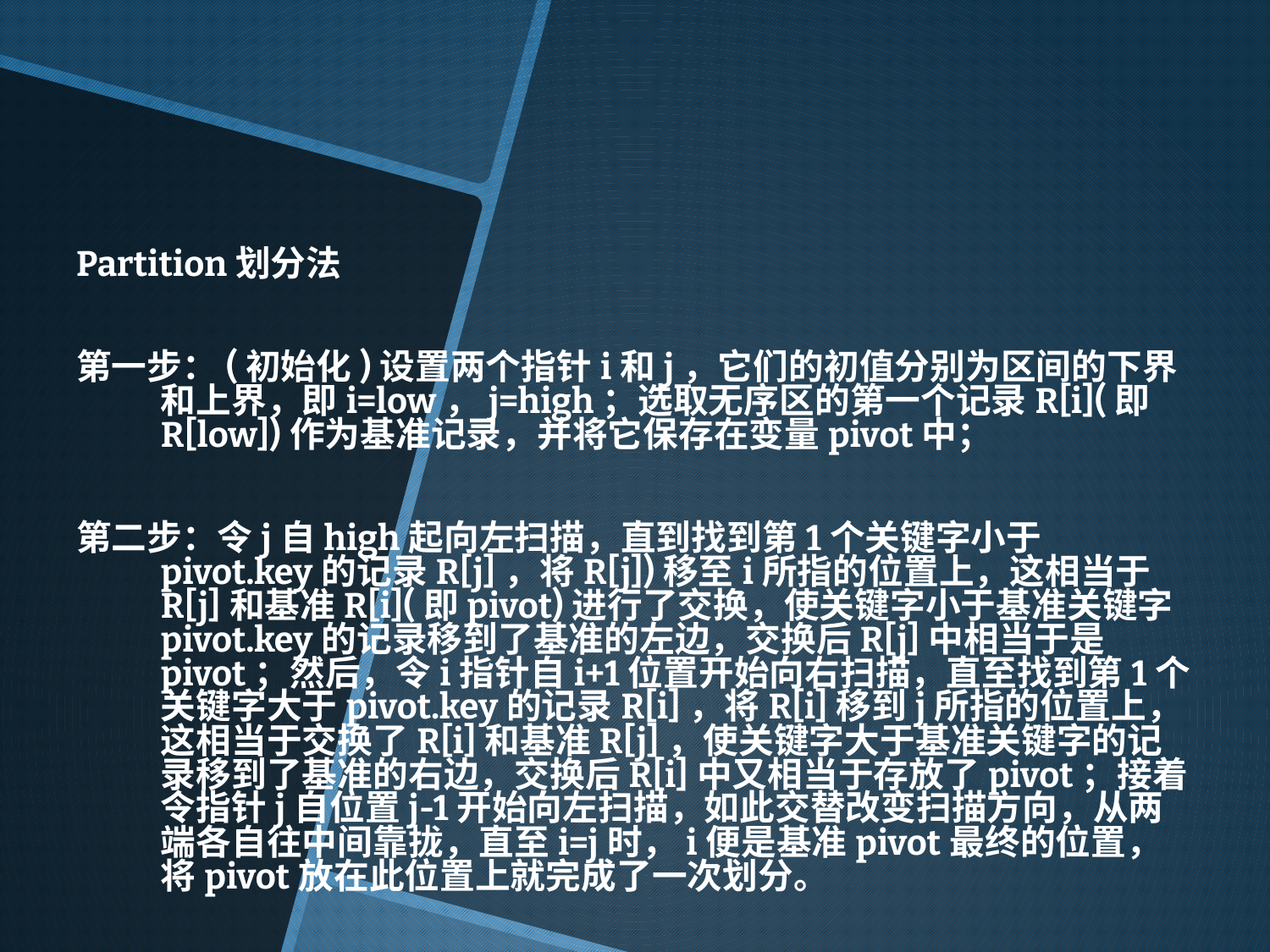

Partition划分法

第一步：(初始化)设置两个指针i和j，它们的初值分别为区间的下界和上界，即i=low，j=high；选取无序区的第一个记录R[i](即R[low])作为基准记录，并将它保存在变量pivot中；

第二步：令j自high起向左扫描，直到找到第1个关键字小于pivot.key的记录R[j]，将R[j])移至i所指的位置上，这相当于R[j]和基准R[i](即pivot)进行了交换，使关键字小于基准关键字pivot.key的记录移到了基准的左边，交换后R[j]中相当于是pivot；然后，令i指针自i+1位置开始向右扫描，直至找到第1个关键字大于pivot.key的记录R[i]，将R[i]移到j所指的位置上，这相当于交换了R[i]和基准R[j]，使关键字大于基准关键字的记录移到了基准的右边，交换后R[i]中又相当于存放了pivot；接着令指针j自位置j-1开始向左扫描，如此交替改变扫描方向，从两端各自往中间靠拢，直至i=j时，i便是基准pivot最终的位置，将pivot放在此位置上就完成了一次划分。